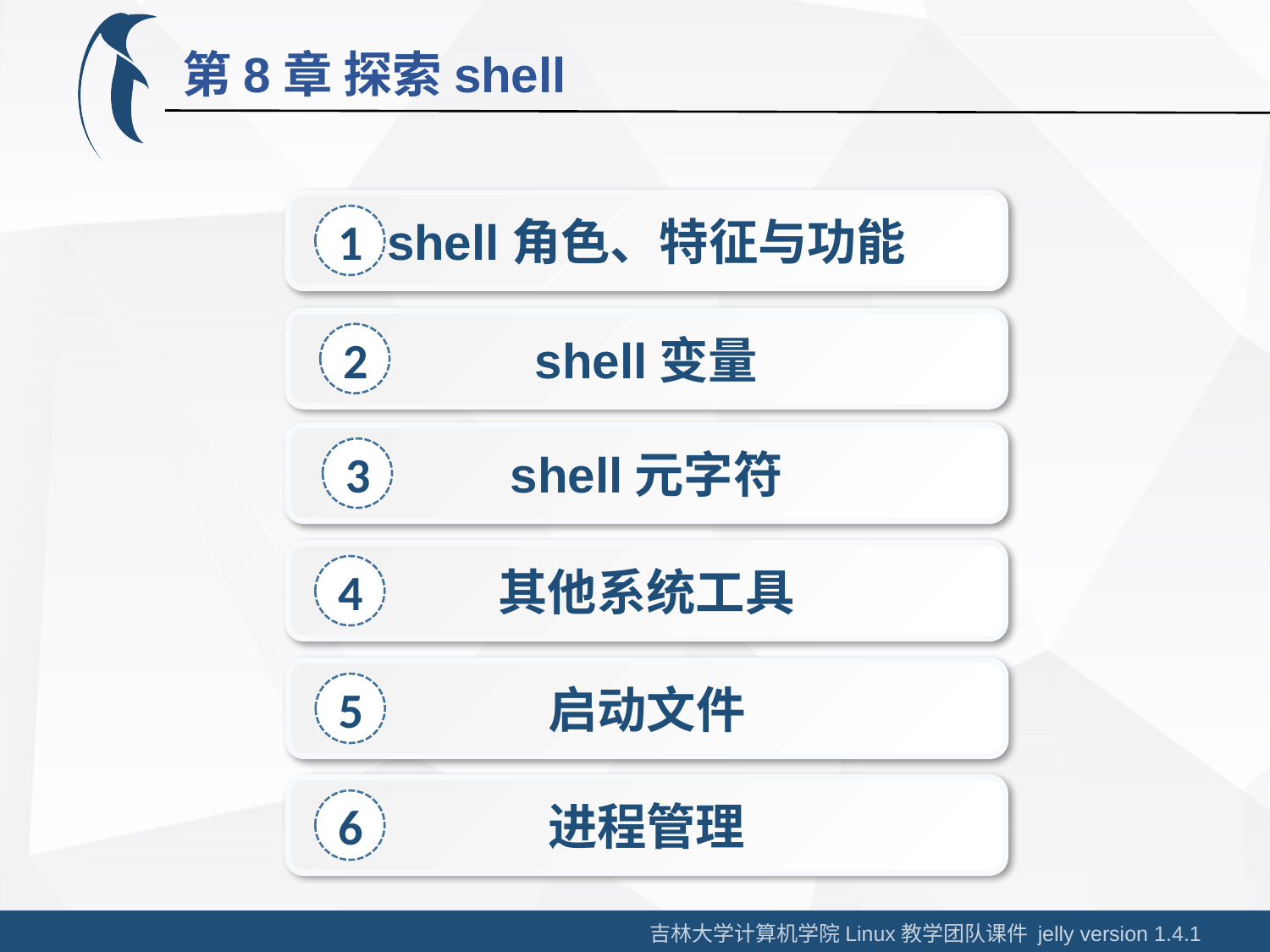

第8章 探索shell
shell角色、特征与功能
1
shell变量
2
shell元字符
3
其他系统工具
4
启动文件
5
进程管理
6